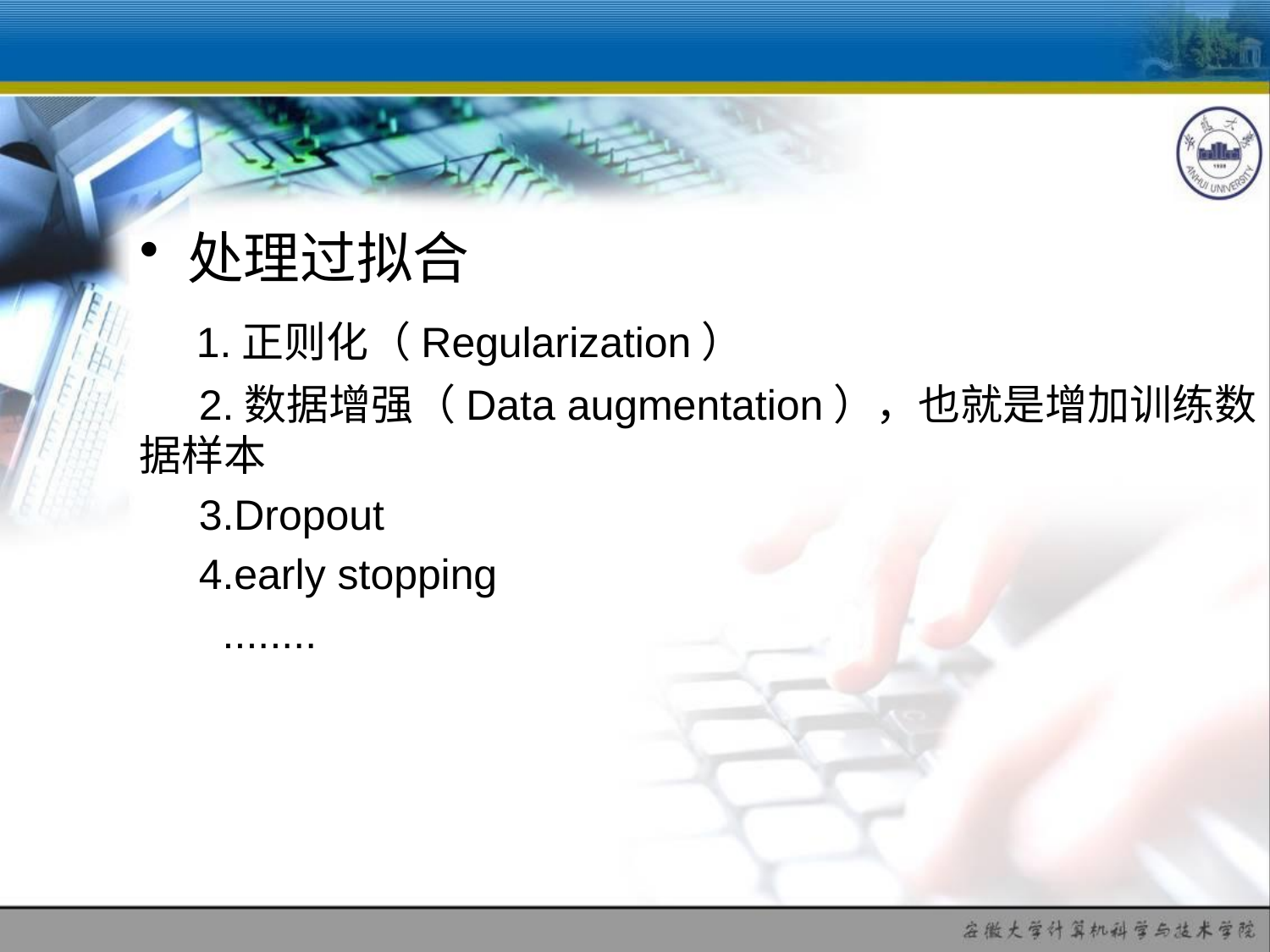

#
处理过拟合
    1.正则化（Regularization）
     2.数据增强（Data augmentation），也就是增加训练数据样本
     3.Dropout
     4.early stopping
       ........